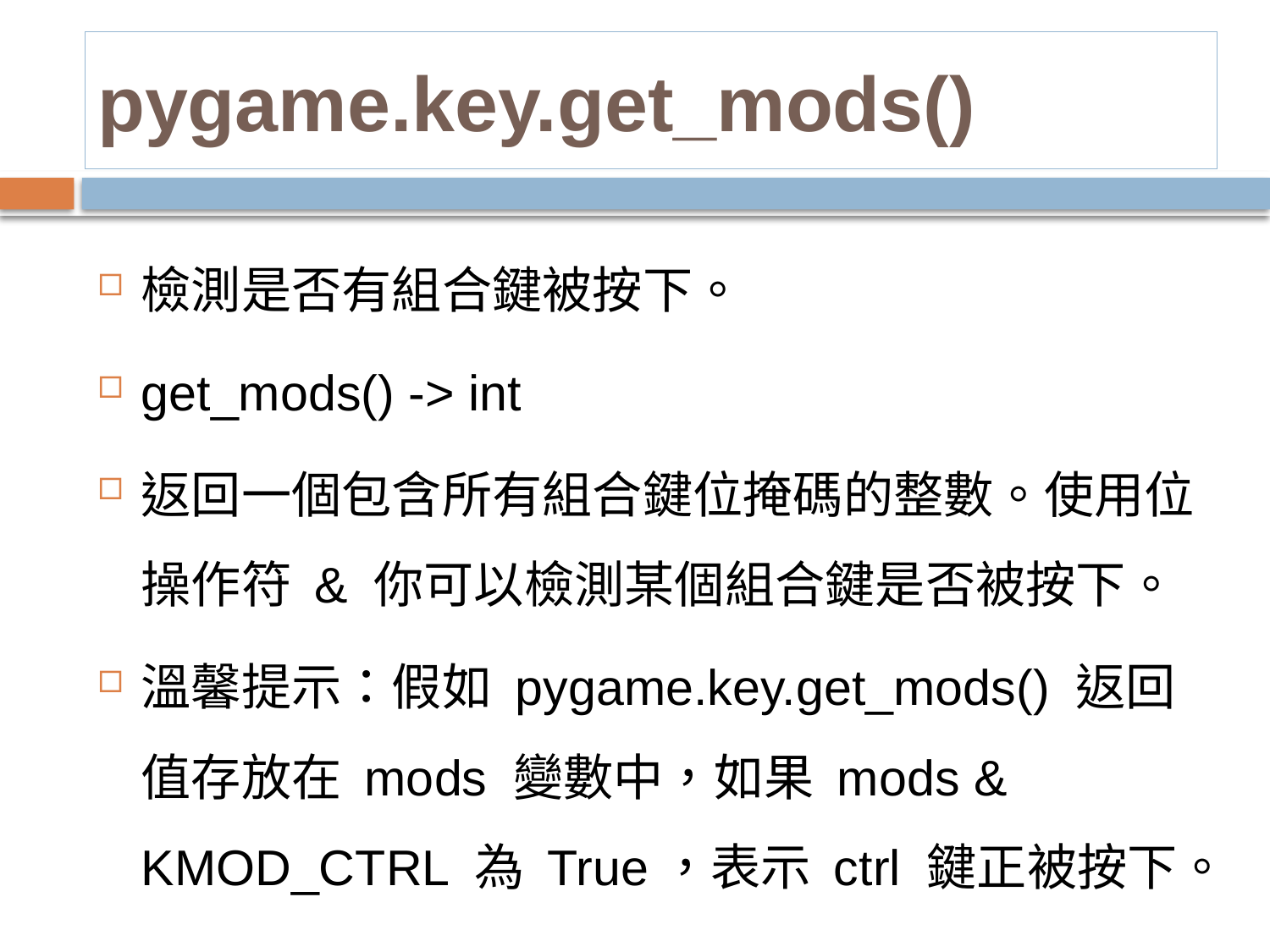

# pygame.key.get_mods()
檢測是否有組合鍵被按下。
get_mods() -> int
返回一個包含所有組合鍵位掩碼的整數。使用位操作符 & 你可以檢測某個組合鍵是否被按下。
溫馨提示：假如 pygame.key.get_mods() 返回值存放在 mods 變數中，如果 mods & KMOD_CTRL 為 True，表示 ctrl 鍵正被按下。